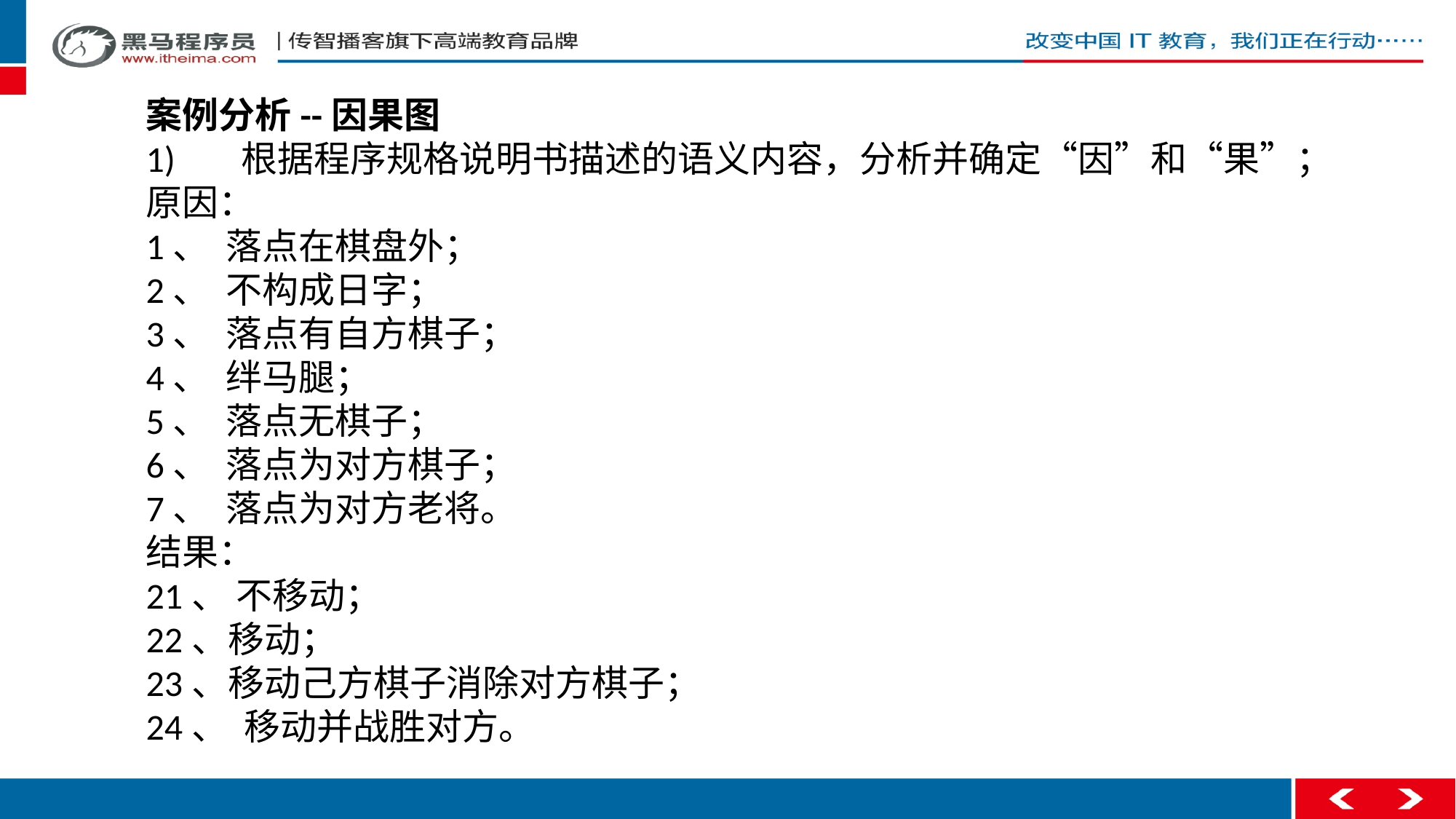

案例分析--因果图
1)       根据程序规格说明书描述的语义内容，分析并确定“因”和“果”；
原因：
1、  落点在棋盘外；
2、  不构成日字；
3、  落点有自方棋子；
4、  绊马腿；
5、  落点无棋子；
6、  落点为对方棋子；
7、  落点为对方老将。
结果：
21、 不移动；
22、移动；
23、移动己方棋子消除对方棋子；
24、  移动并战胜对方。